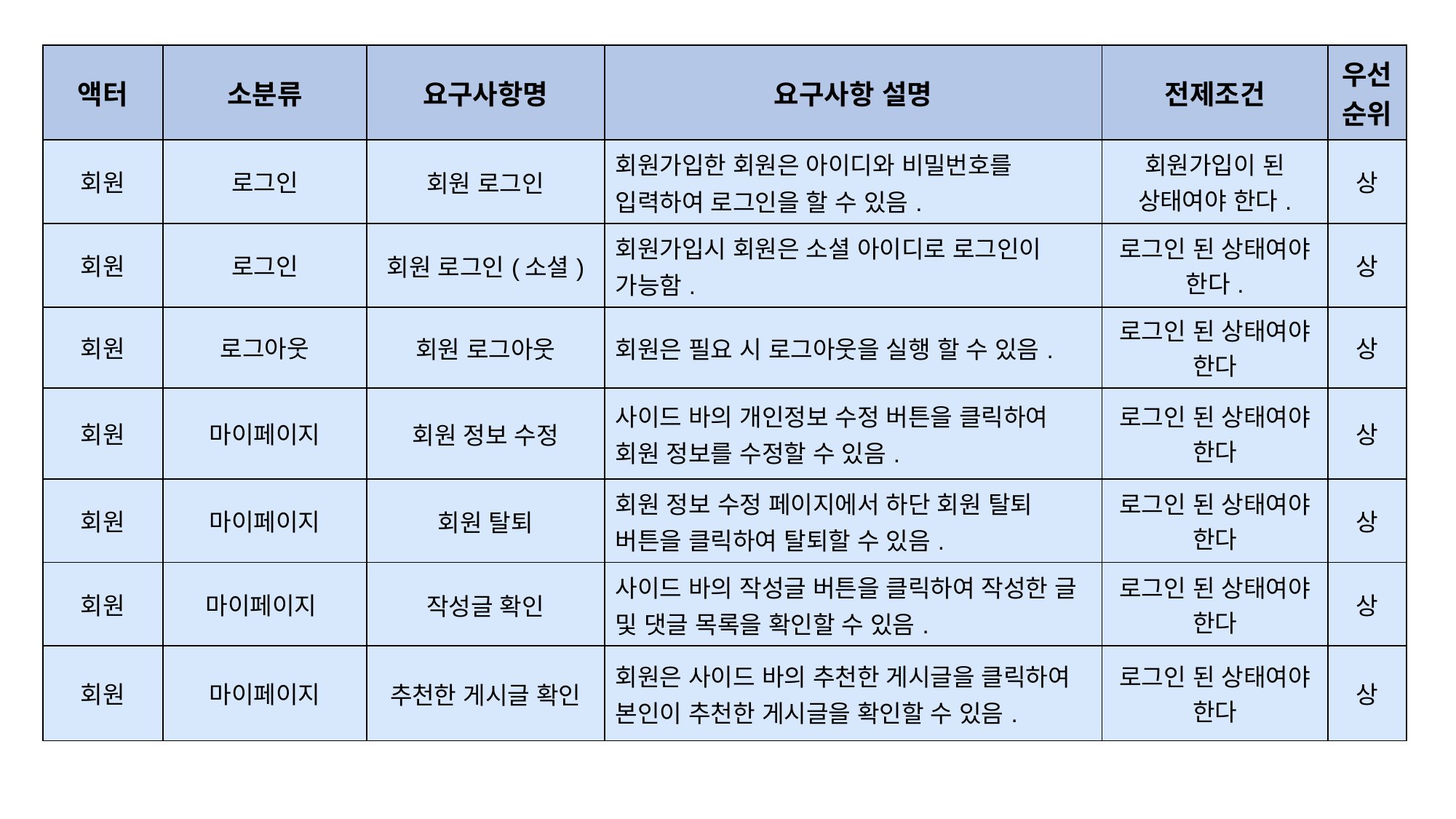

| 액터 | 소분류 | 요구사항명 | 요구사항 설명 | 전제조건 | 우선순위 |
| --- | --- | --- | --- | --- | --- |
| 회원 | 로그인 | 회원 로그인 | 회원가입한 회원은 아이디와 비밀번호를 입력하여 로그인을 할 수 있음. | 회원가입이 된 상태여야 한다. | 상 |
| 회원 | 로그인 | 회원 로그인(소셜) | 회원가입시 회원은 소셜 아이디로 로그인이 가능함. | 로그인 된 상태여야 한다. | 상 |
| 회원 | 로그아웃 | 회원 로그아웃 | 회원은 필요 시 로그아웃을 실행 할 수 있음. | 로그인 된 상태여야 한다 | 상 |
| 회원 | 마이페이지 | 회원 정보 수정 | 사이드 바의 개인정보 수정 버튼을 클릭하여 회원 정보를 수정할 수 있음. | 로그인 된 상태여야 한다 | 상 |
| 회원 | 마이페이지 | 회원 탈퇴 | 회원 정보 수정 페이지에서 하단 회원 탈퇴 버튼을 클릭하여 탈퇴할 수 있음. | 로그인 된 상태여야 한다 | 상 |
| 회원 | 마이페이지 | 작성글 확인 | 사이드 바의 작성글 버튼을 클릭하여 작성한 글 및 댓글 목록을 확인할 수 있음. | 로그인 된 상태여야 한다 | 상 |
| 회원 | 마이페이지 | 추천한 게시글 확인 | 회원은 사이드 바의 추천한 게시글을 클릭하여 본인이 추천한 게시글을 확인할 수 있음. | 로그인 된 상태여야 한다 | 상 |